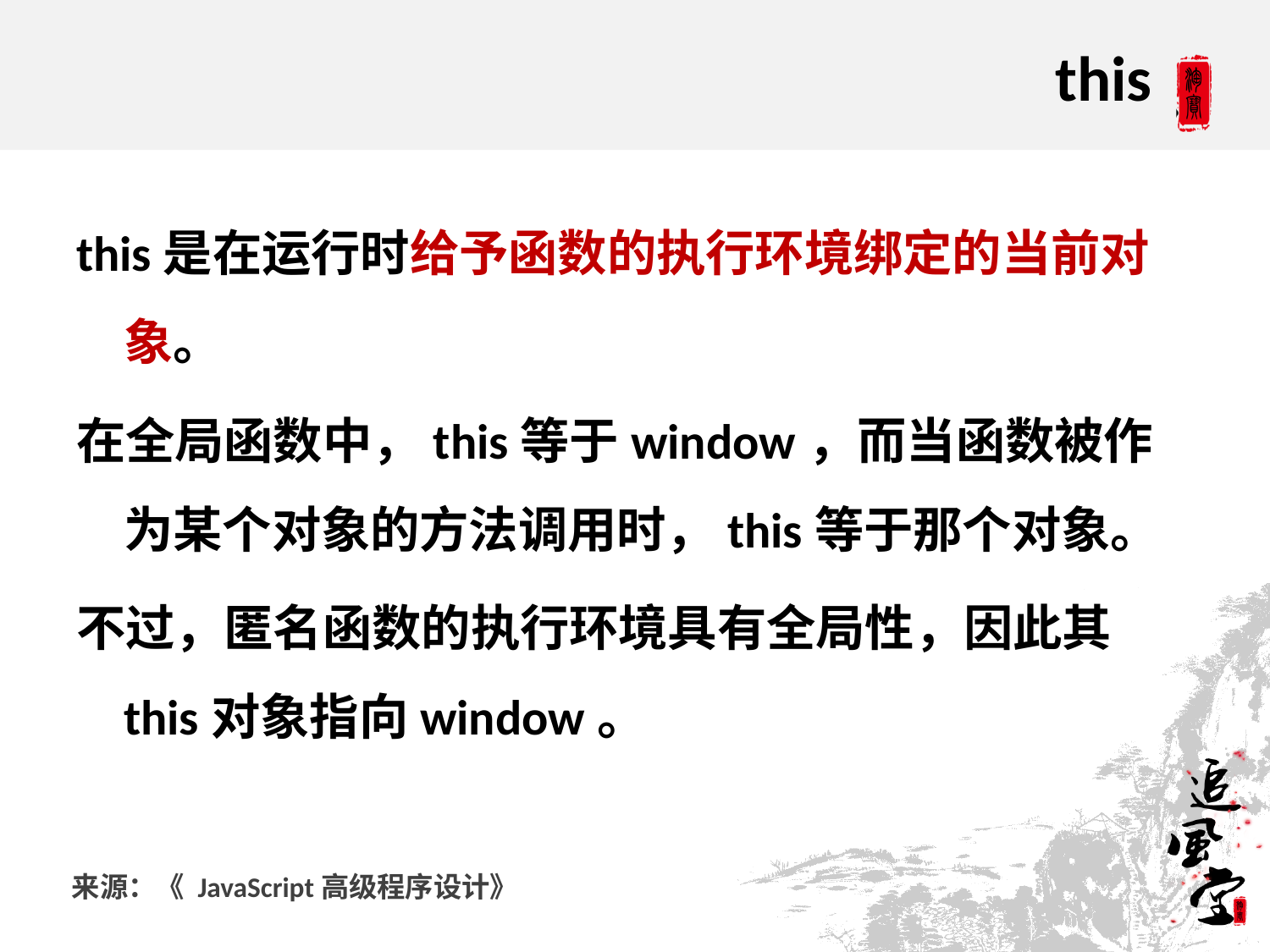

# this
this是在运行时给予函数的执行环境绑定的当前对象。
在全局函数中，this等于window，而当函数被作为某个对象的方法调用时，this等于那个对象。
不过，匿名函数的执行环境具有全局性，因此其this对象指向window。
来源：《 JavaScript高级程序设计》